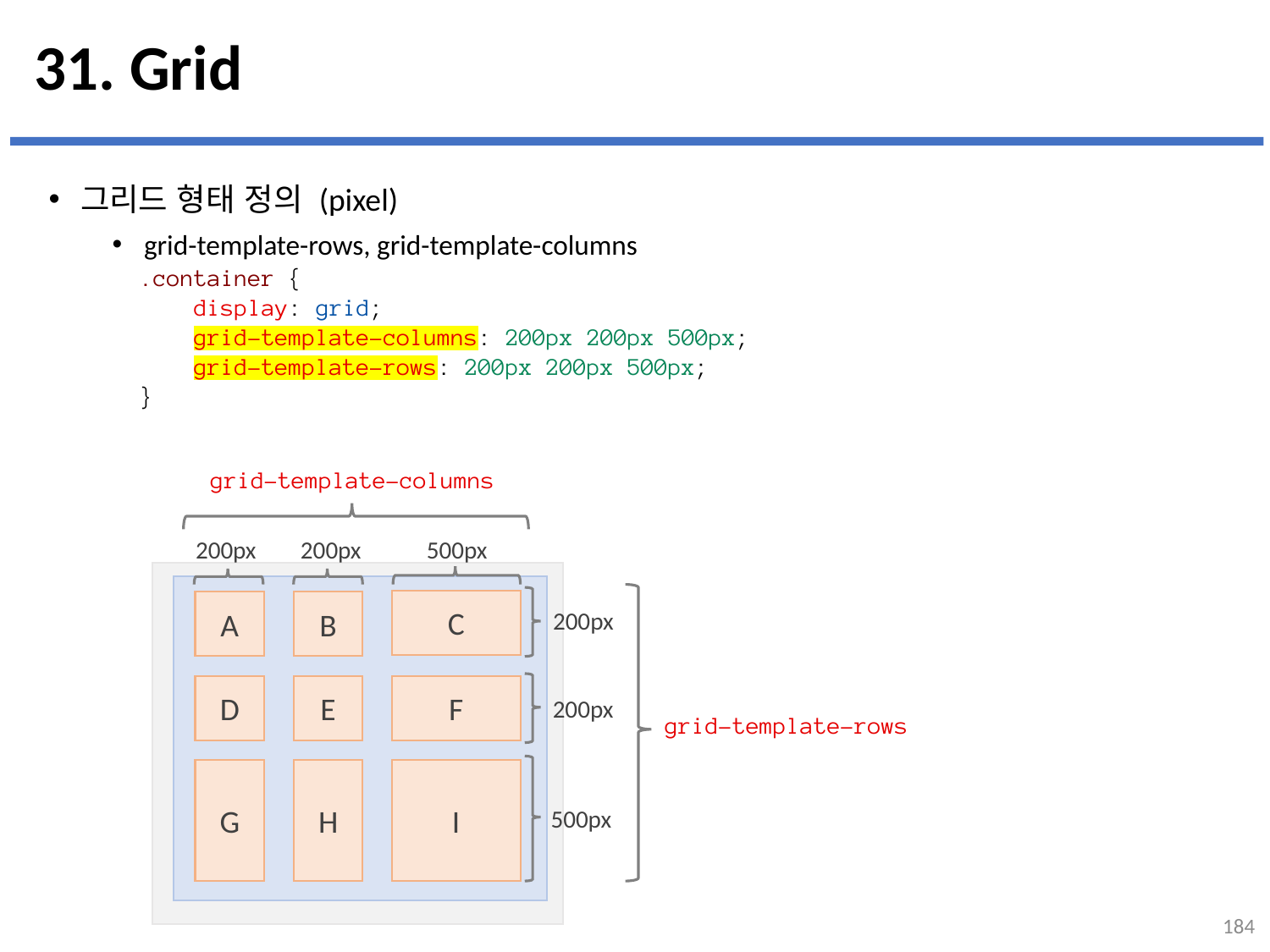

# 31. Grid
그리드 형태 정의 (pixel)
grid-template-rows, grid-template-columns
.container {
    display: grid;
    grid-template-columns: 200px 200px 500px;
    grid-template-rows: 200px 200px 500px;
}

grid-template-columns

200px
200px
500px

C
A
B
D
E
F
G
H
I

200px

200px
grid-template-rows

500px
184